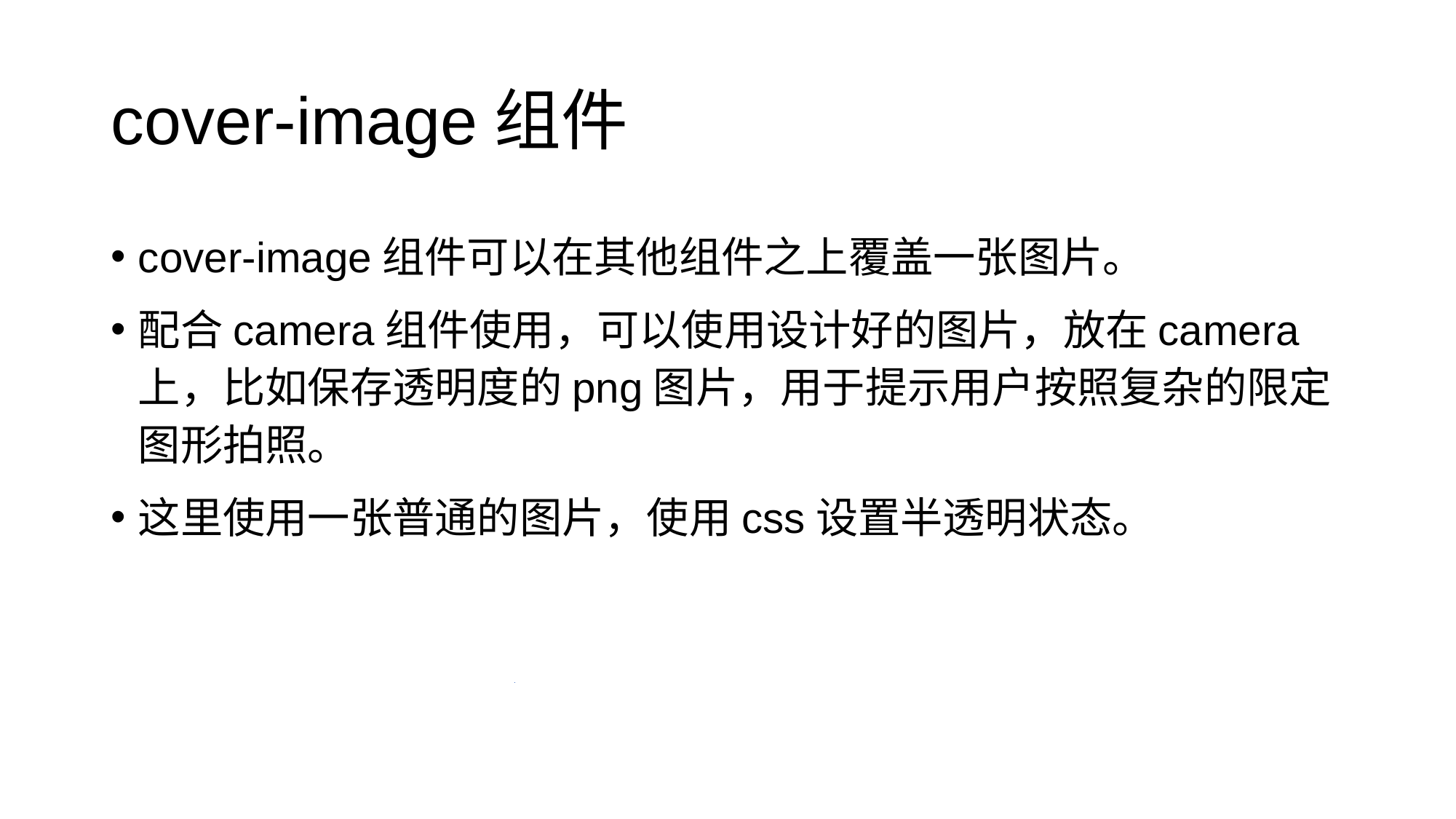

# cover-image组件
cover-image组件可以在其他组件之上覆盖一张图片。
配合camera组件使用，可以使用设计好的图片，放在camera上，比如保存透明度的png图片，用于提示用户按照复杂的限定图形拍照。
这里使用一张普通的图片，使用css设置半透明状态。